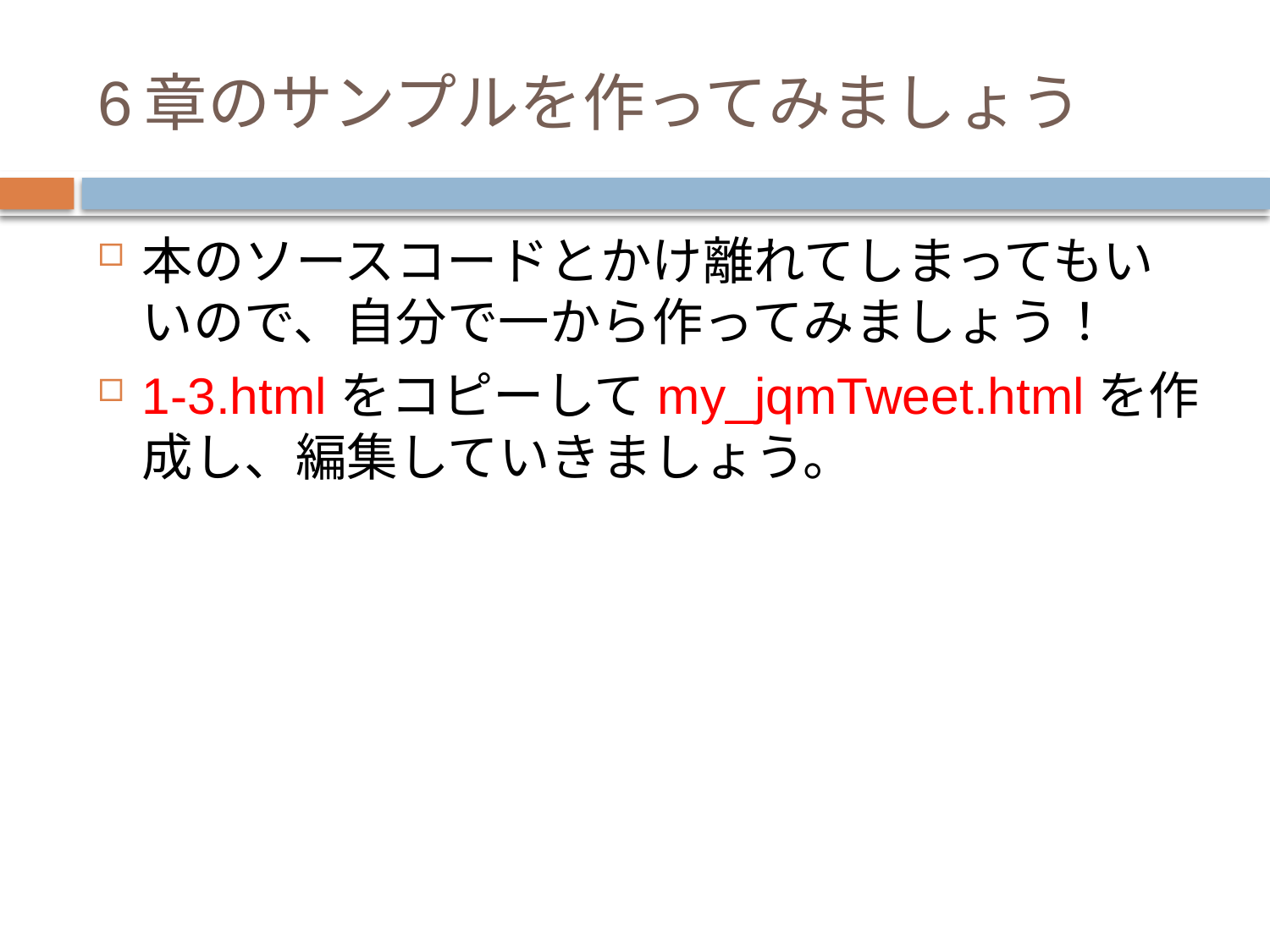

# 6章のサンプルを作ってみましょう
本のソースコードとかけ離れてしまってもいいので、自分で一から作ってみましょう！
1-3.htmlをコピーしてmy_jqmTweet.htmlを作成し、編集していきましょう。